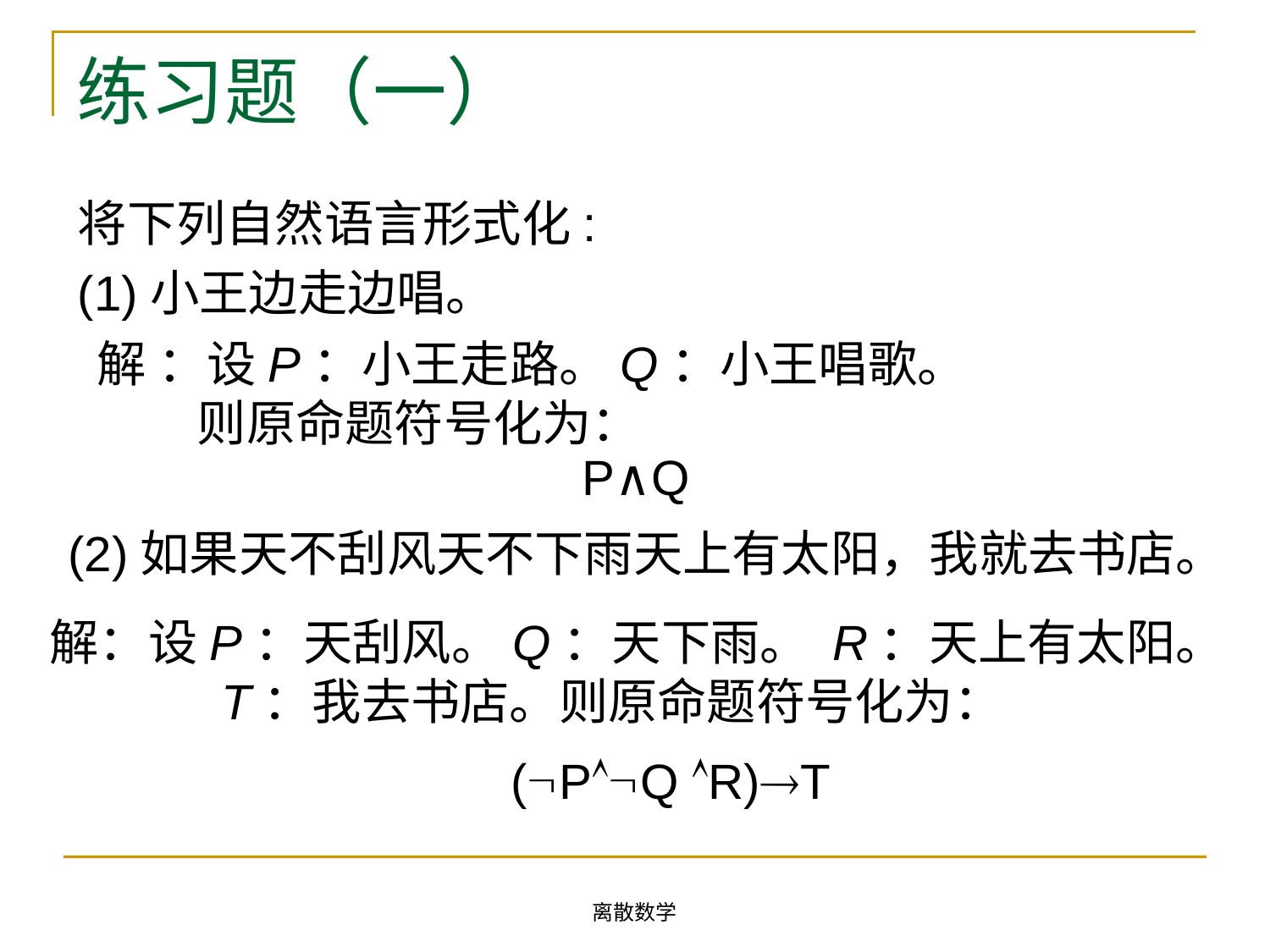

# 练习题（一）
将下列自然语言形式化:
(1)小王边走边唱。
解 ：设P：小王走路。Q：小王唱歌。
        则原命题符号化为：
P∧Q
(2)如果天不刮风天不下雨天上有太阳，我就去书店。
解：设P：天刮风。Q：天下雨。 R：天上有太阳。
             T：我去书店。则原命题符号化为：
(¬P∧¬Q ∧R)→T

37
离散数学